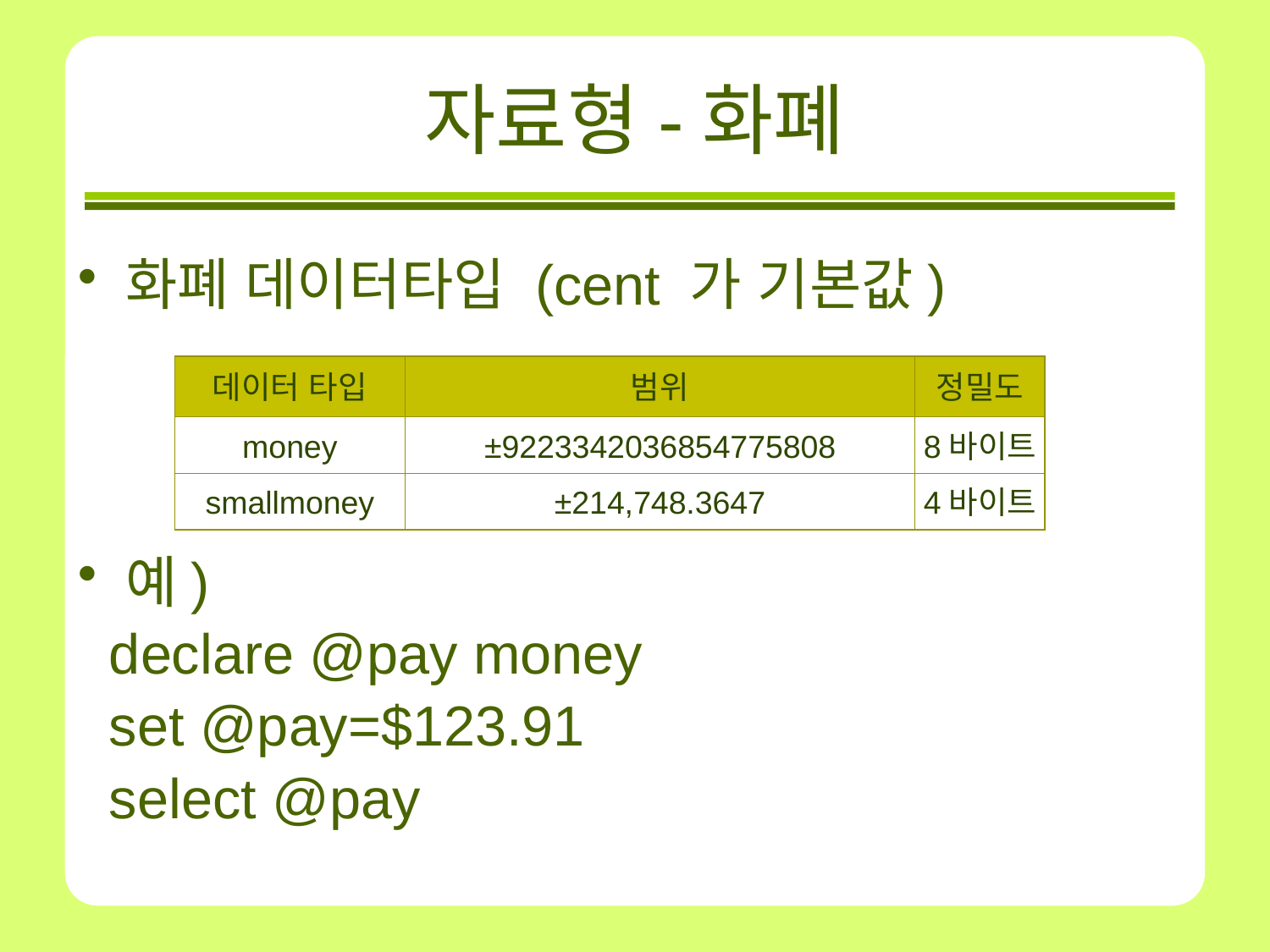

# 자료형-화폐
화폐 데이터타입 (cent 가 기본값)

예)
  declare @pay money
  set @pay=$123.91
  select @pay
데이터 타입
범위
정밀도
money
±9223342036854775808
8바이트
smallmoney
±214,748.3647
4바이트